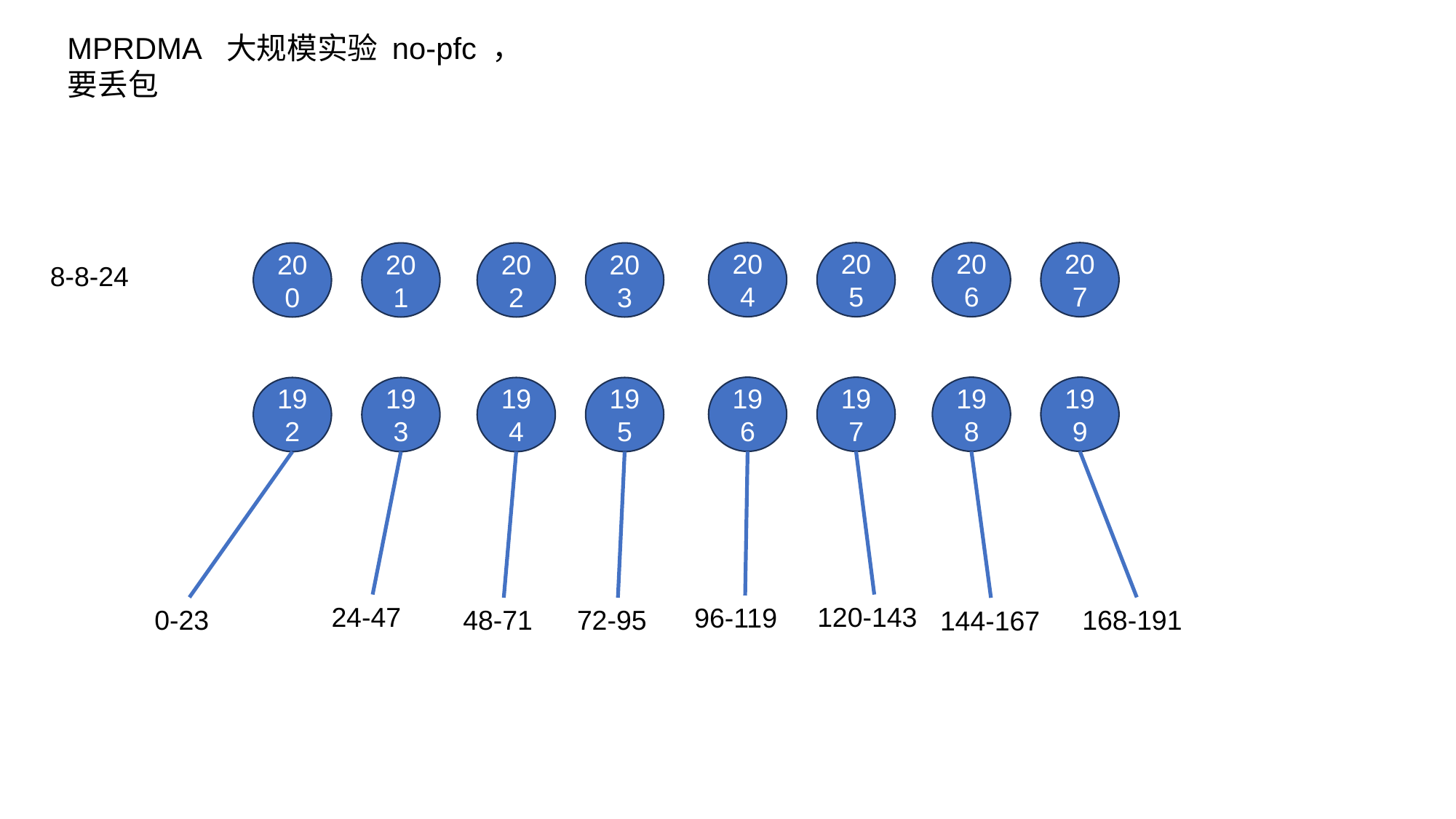

MPRDMA  大规模实验 no-pfc ， 要丢包
207
206
204
205
203
202
200
201
8-8-24
199
198
196
197
195
194
192
193
24-47
120-143
96-119
0-23
168-191
48-71
72-95
144-167